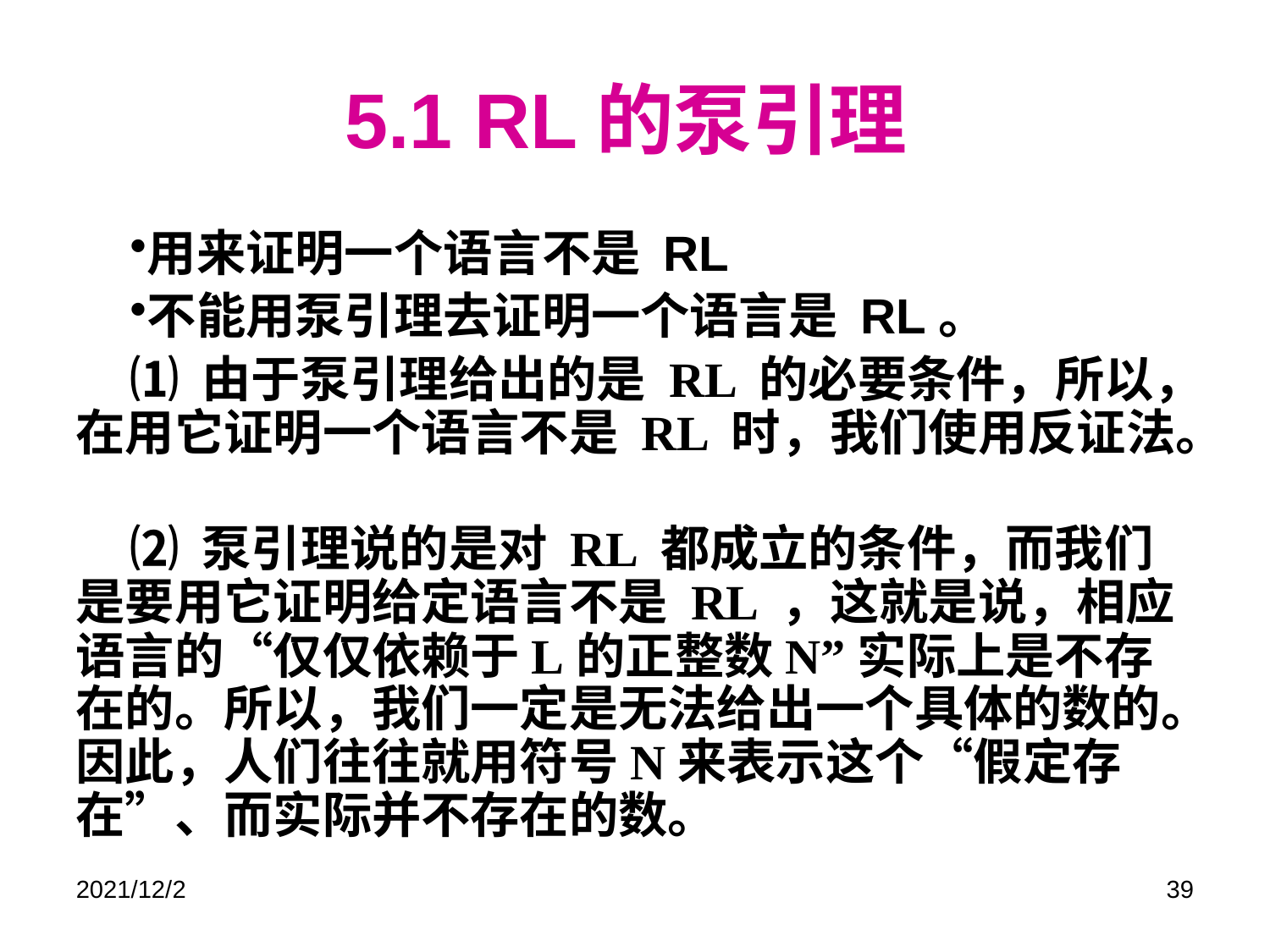

# 5.1 RL的泵引理
用来证明一个语言不是 RL
不能用泵引理去证明一个语言是 RL。
⑴ 由于泵引理给出的是 RL 的必要条件，所以，在用它证明一个语言不是 RL 时，我们使用反证法。
⑵ 泵引理说的是对 RL 都成立的条件，而我们是要用它证明给定语言不是 RL ，这就是说，相应语言的“仅仅依赖于L的正整数N”实际上是不存在的。所以，我们一定是无法给出一个具体的数的。因此，人们往往就用符号N来表示这个“假定存在”、而实际并不存在的数。
2021/12/2
39